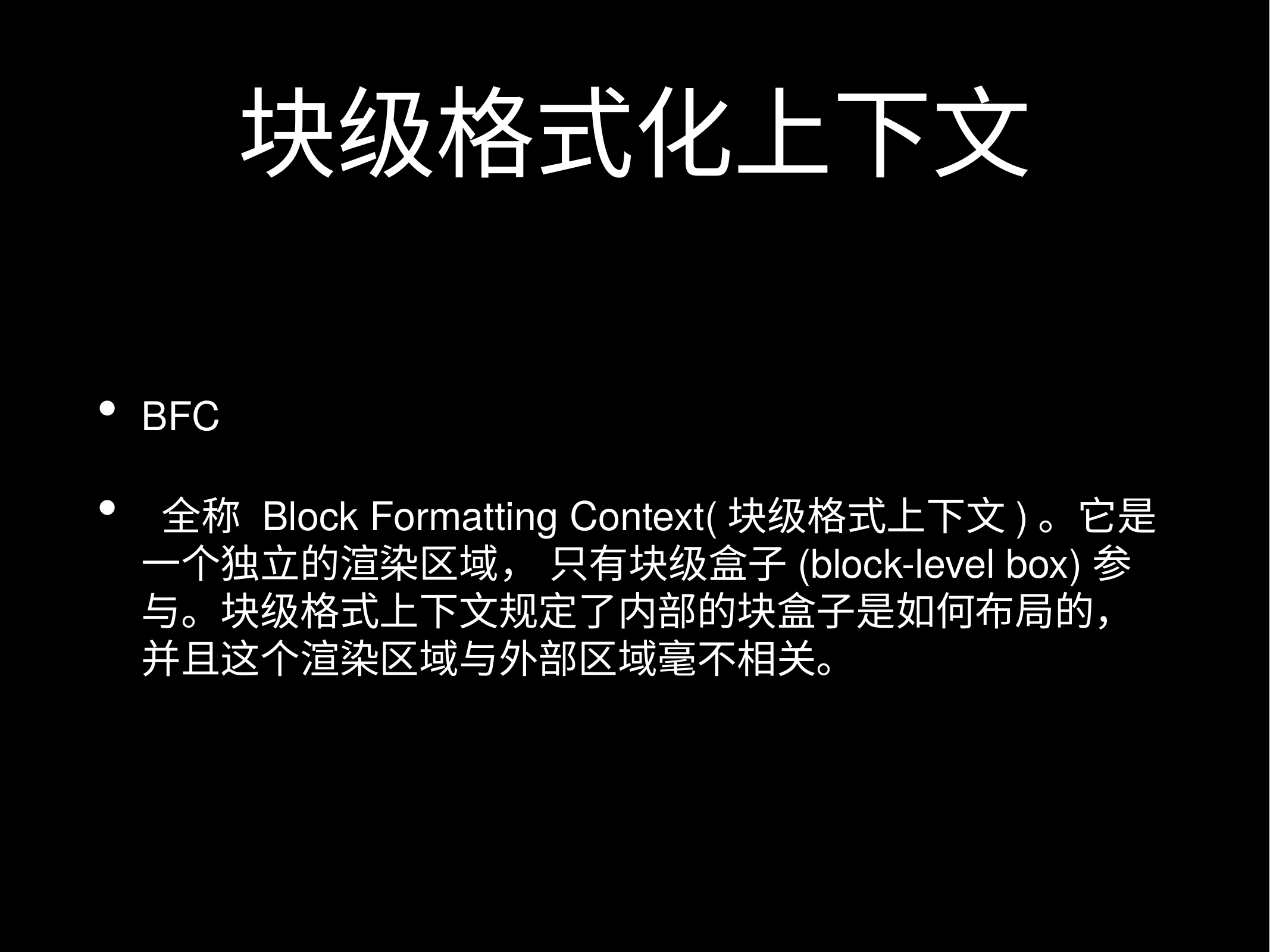

# 块级格式化上下文
BFC
 全称 Block Formatting Context(块级格式上下文)。它是一个独立的渲染区域， 只有块级盒子(block-level box)参与。块级格式上下文规定了内部的块盒子是如何布局的， 并且这个渲染区域与外部区域毫不相关。